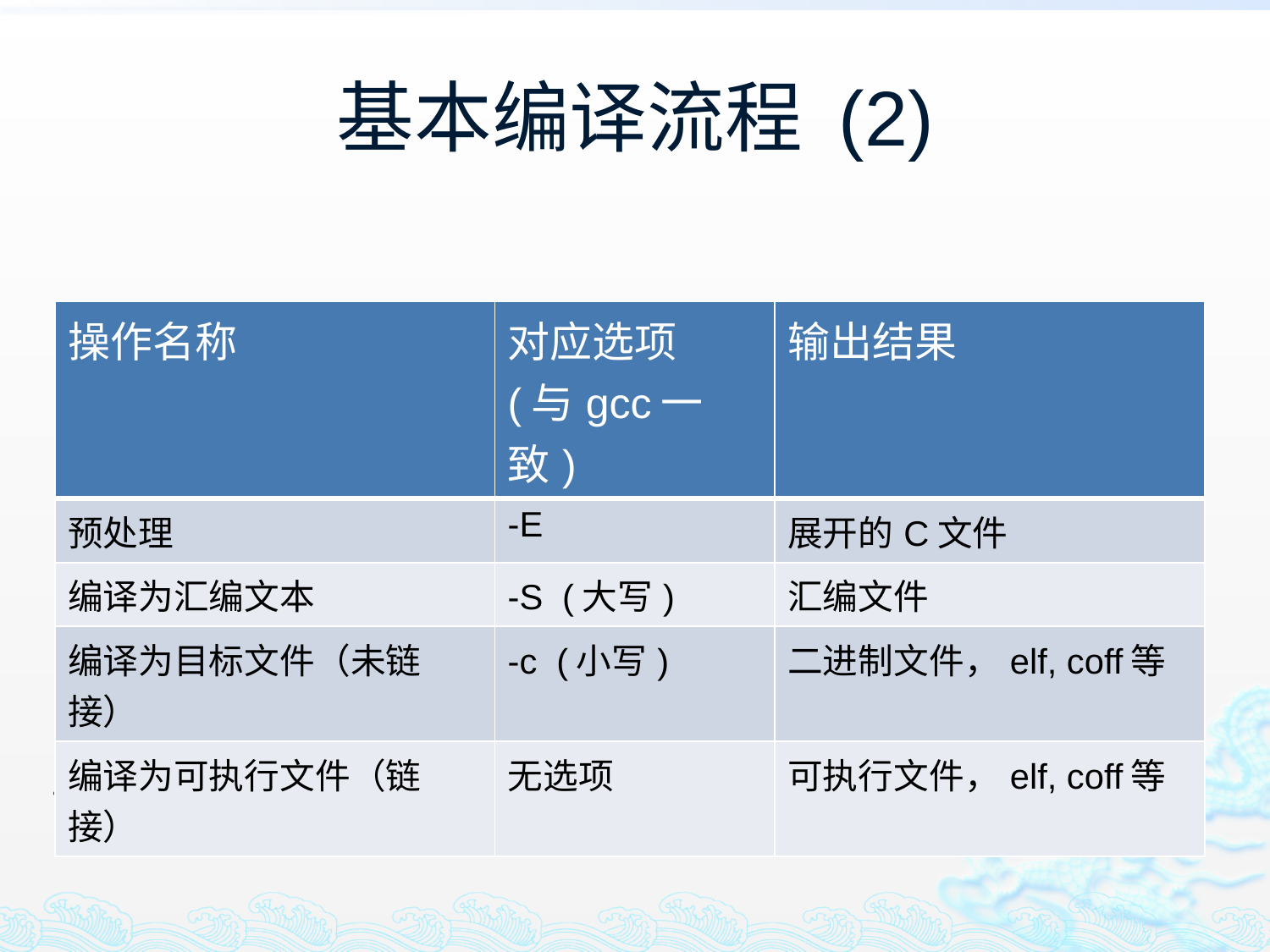

# 基本编译流程 (2)

LLVM的命令序列：
clang -S -emit-llvm hello.c -o hello.ll   // 前端；hell.ll : LLVM的中间表示
llc -march=XX -mcpu=XY hello.ll -o hello.s // 后端；hello.s : 目标汇编语言
| 操作名称 | 对应选项 (与gcc一致) | 输出结果 |
| --- | --- | --- |
| 预处理 | -E | 展开的C文件 |
| 编译为汇编文本 | -S (大写) | 汇编文件 |
| 编译为目标文件（未链接） | -c (小写) | 二进制文件，elf, coff等 |
| 编译为可执行文件（链接） | 无选项 | 可执行文件，elf, coff等 |